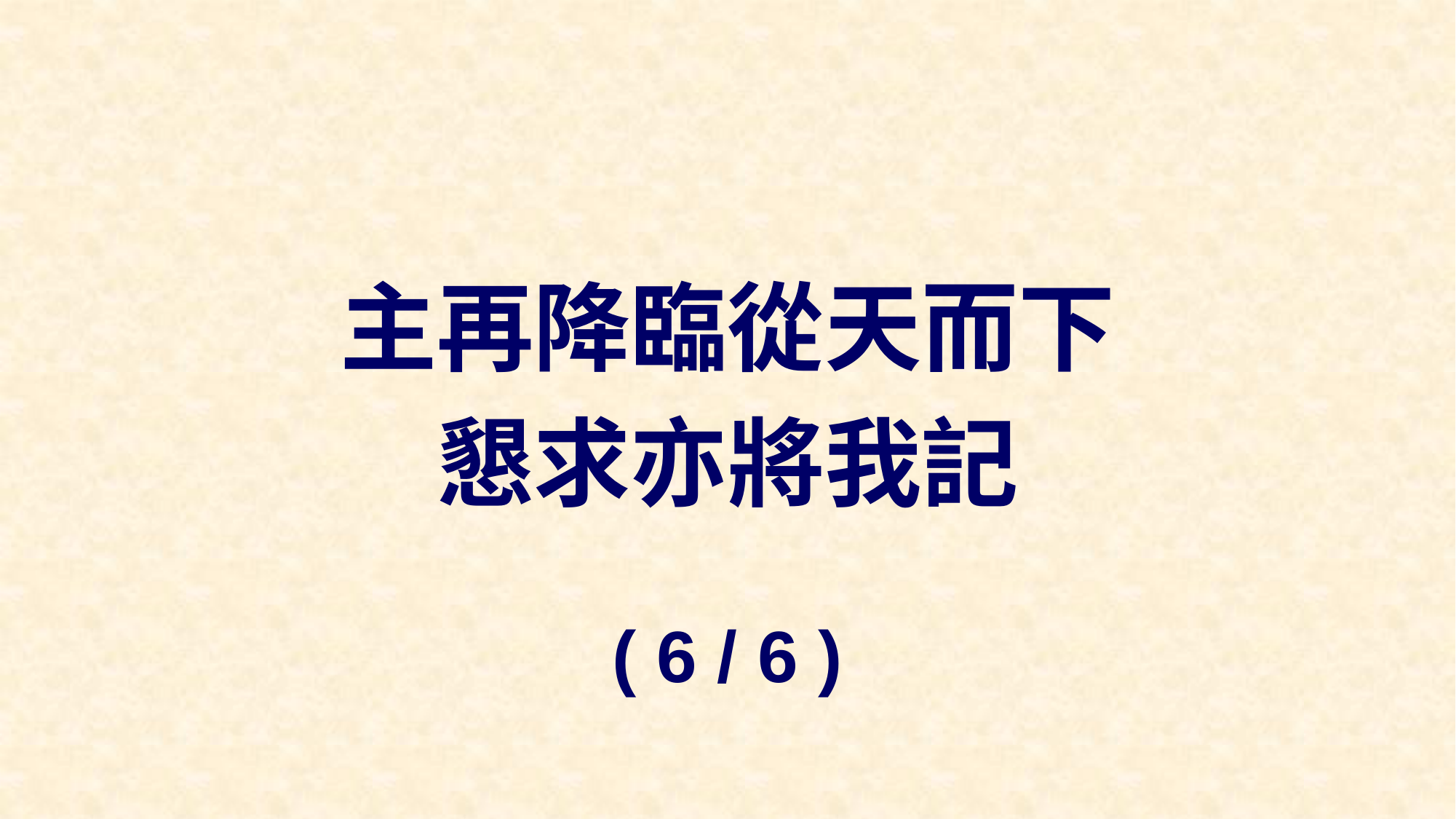

主再降臨從天而下
懇求亦將我記
( 6 / 6 )